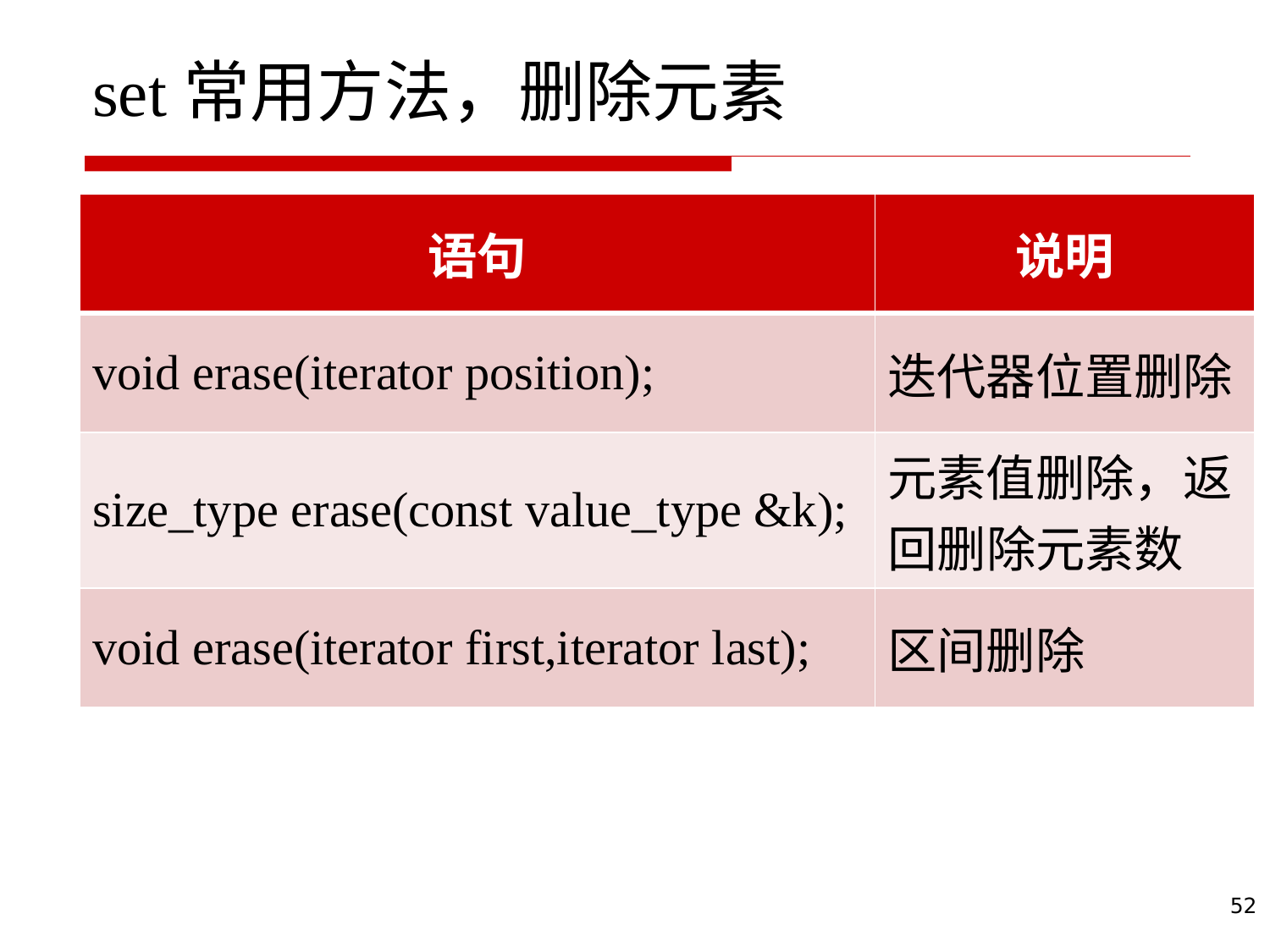

# set常用方法，删除元素

| 语句 | 说明 |
| --- | --- |
| void erase(iterator position); | 迭代器位置删除 |
| size\_type erase(const value\_type &k); | 元素值删除，返回删除元素数 |
| void erase(iterator first,iterator last); | 区间删除 |
52